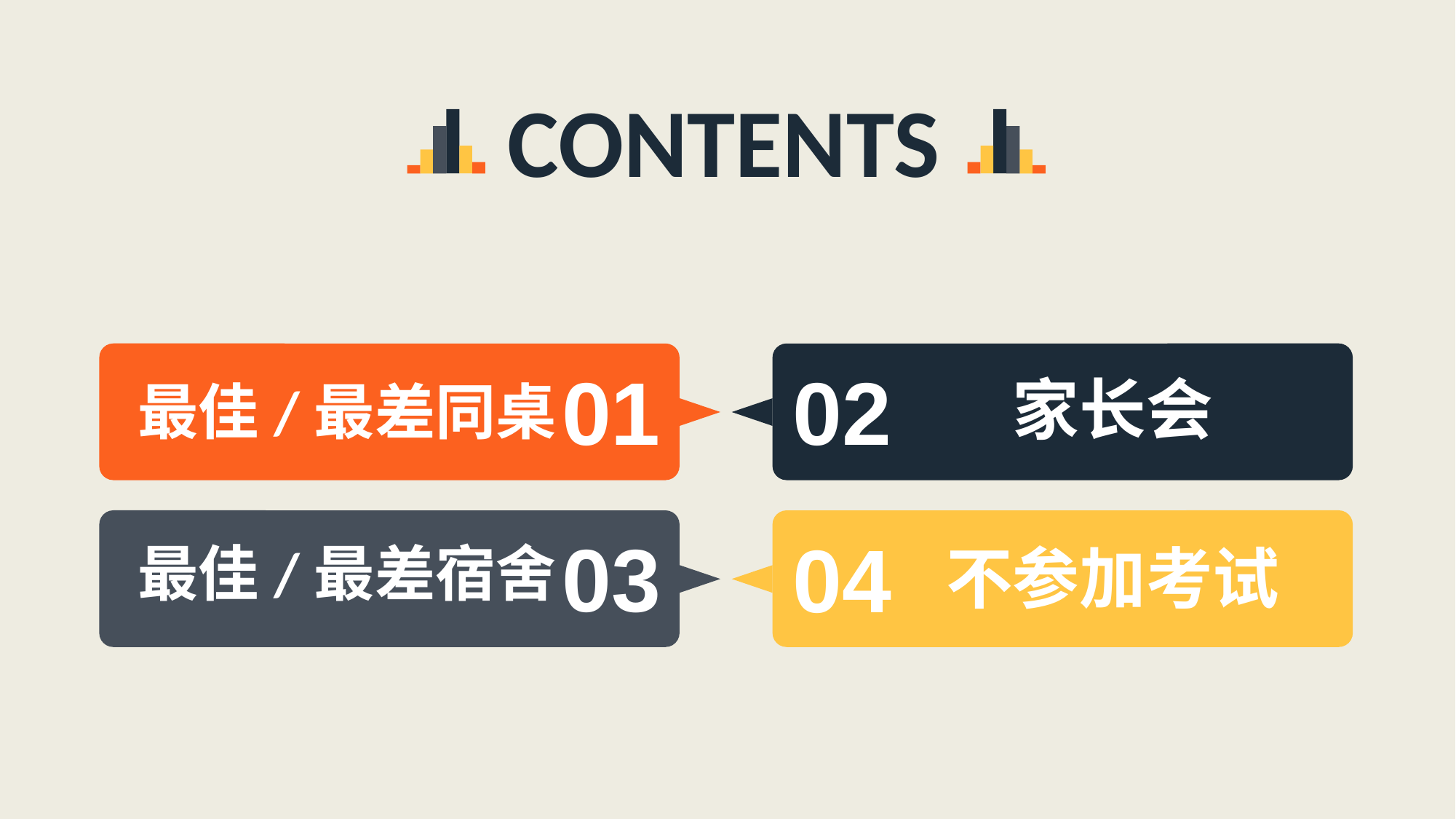

CONTENTS

01
02
家长会
最佳/最差同桌

03
04
最佳/最差宿舍
不参加考试